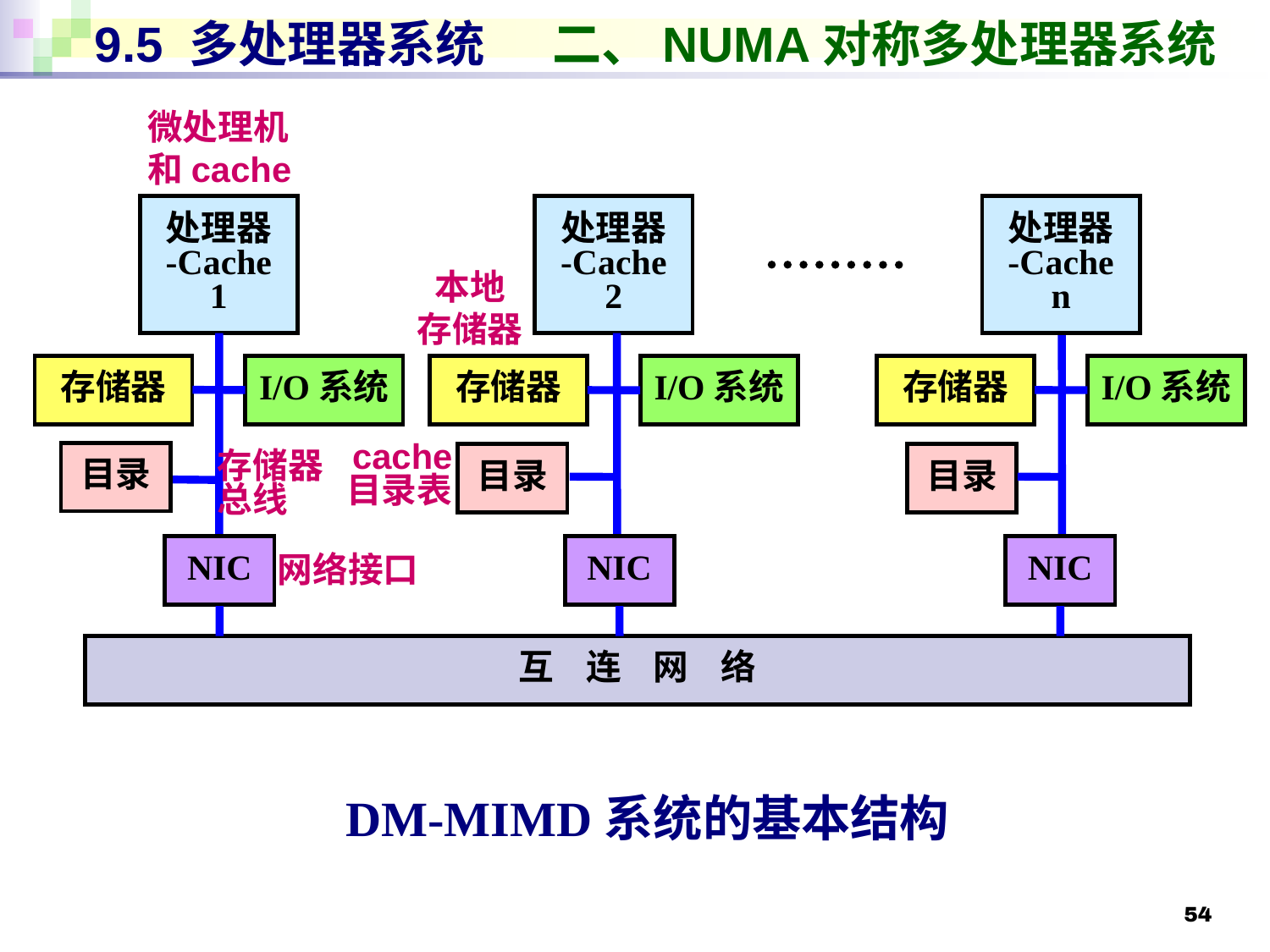

# 9.5 多处理器系统      二、NUMA对称多处理器系统
微处理机
和cache
处理器
-Cache
1
处理器
-Cache
2
处理器
-Cache
n
本地
存储器

存储器
I/O系统
存储器
I/O系统
存储器
I/O系统

cache
目录表
目录
目录
目录
存储器总线

NIC
NIC
NIC
网络接口

互    连    网    络
DM-MIMD系统的基本结构
54